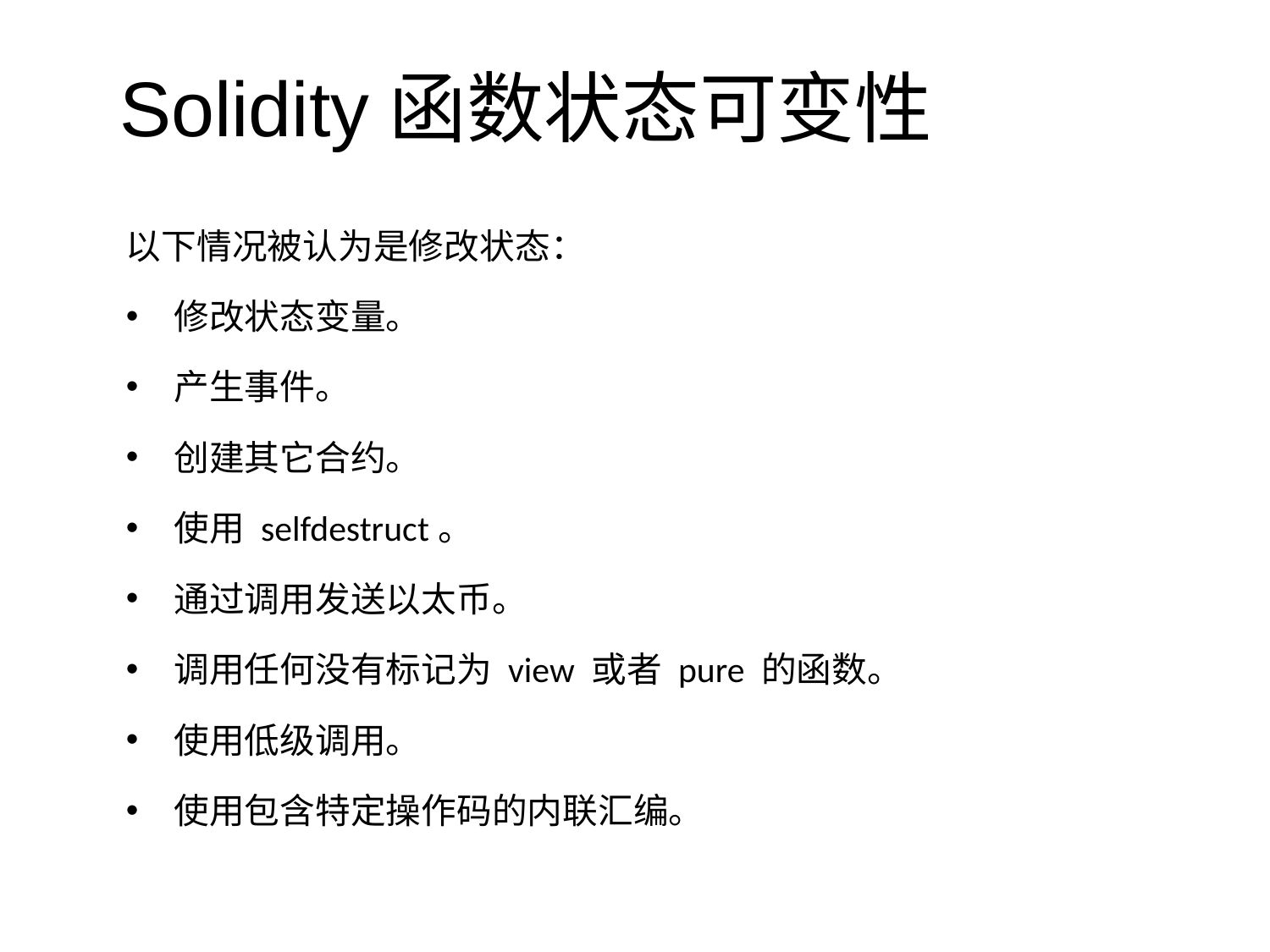

# Solidity函数状态可变性
以下情况被认为是修改状态：
修改状态变量。
产生事件。
创建其它合约。
使用 selfdestruct。
通过调用发送以太币。
调用任何没有标记为 view 或者 pure 的函数。
使用低级调用。
使用包含特定操作码的内联汇编。